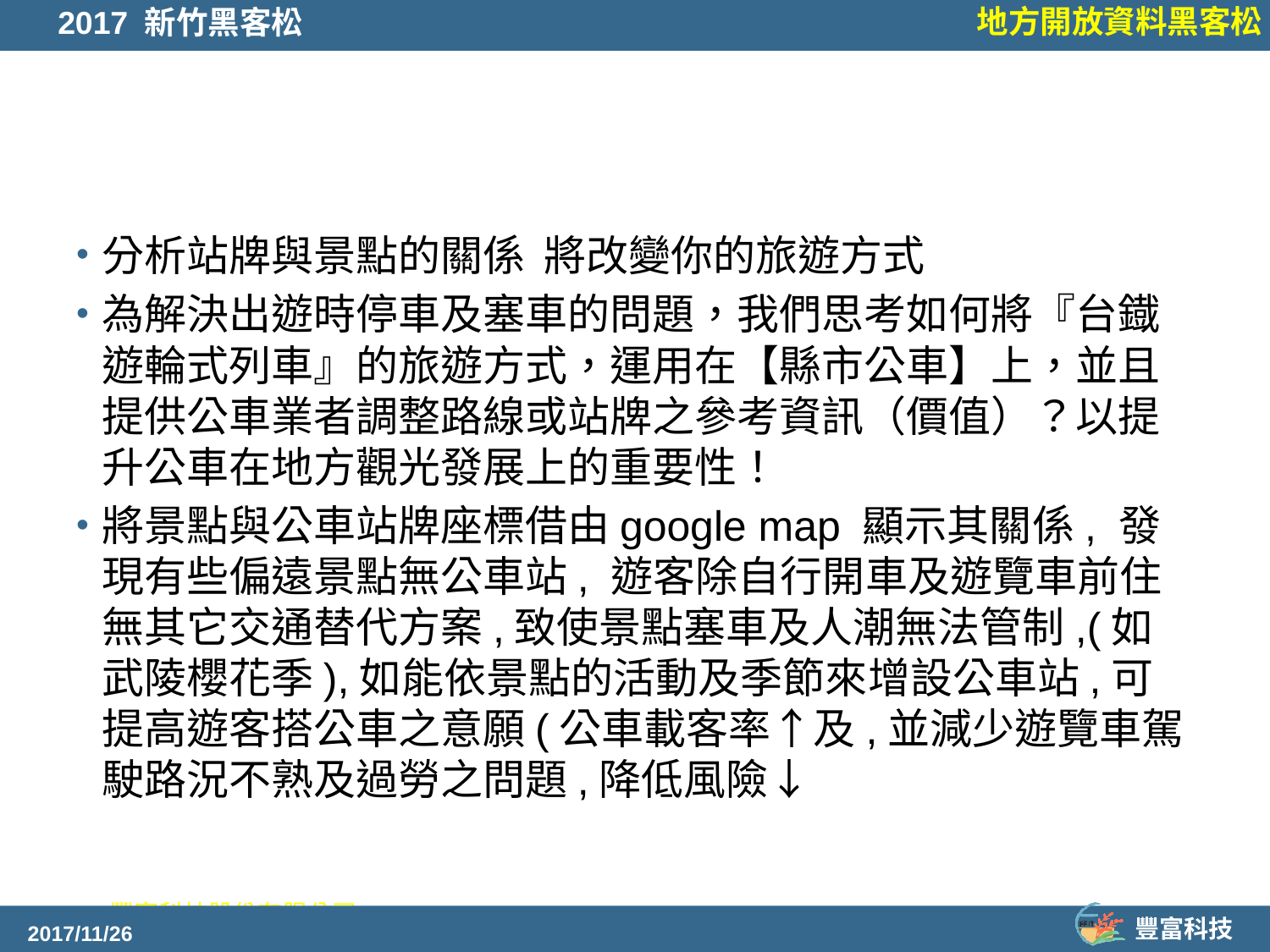

#
分析站牌與景點的關係  將改變你的旅遊方式
為解決出遊時停車及塞車的問題，我們思考如何將『台鐡遊輪式列車』的旅遊方式，運用在【縣市公車】上，並且提供公車業者調整路線或站牌之參考資訊（價值）？以提升公車在地方觀光發展上的重要性！
將景點與公車站牌座標借由google map 顯示其關係, 發現有些偏遠景點無公車站, 遊客除自行開車及遊覽車前住無其它交通替代方案,致使景點塞車及人潮無法管制,(如武陵櫻花季),如能依景點的活動及季節來增設公車站,可提高遊客搭公車之意願(公車載客率↑及,並減少遊覽車駕駛路況不熟及過勞之問題,降低風險↓